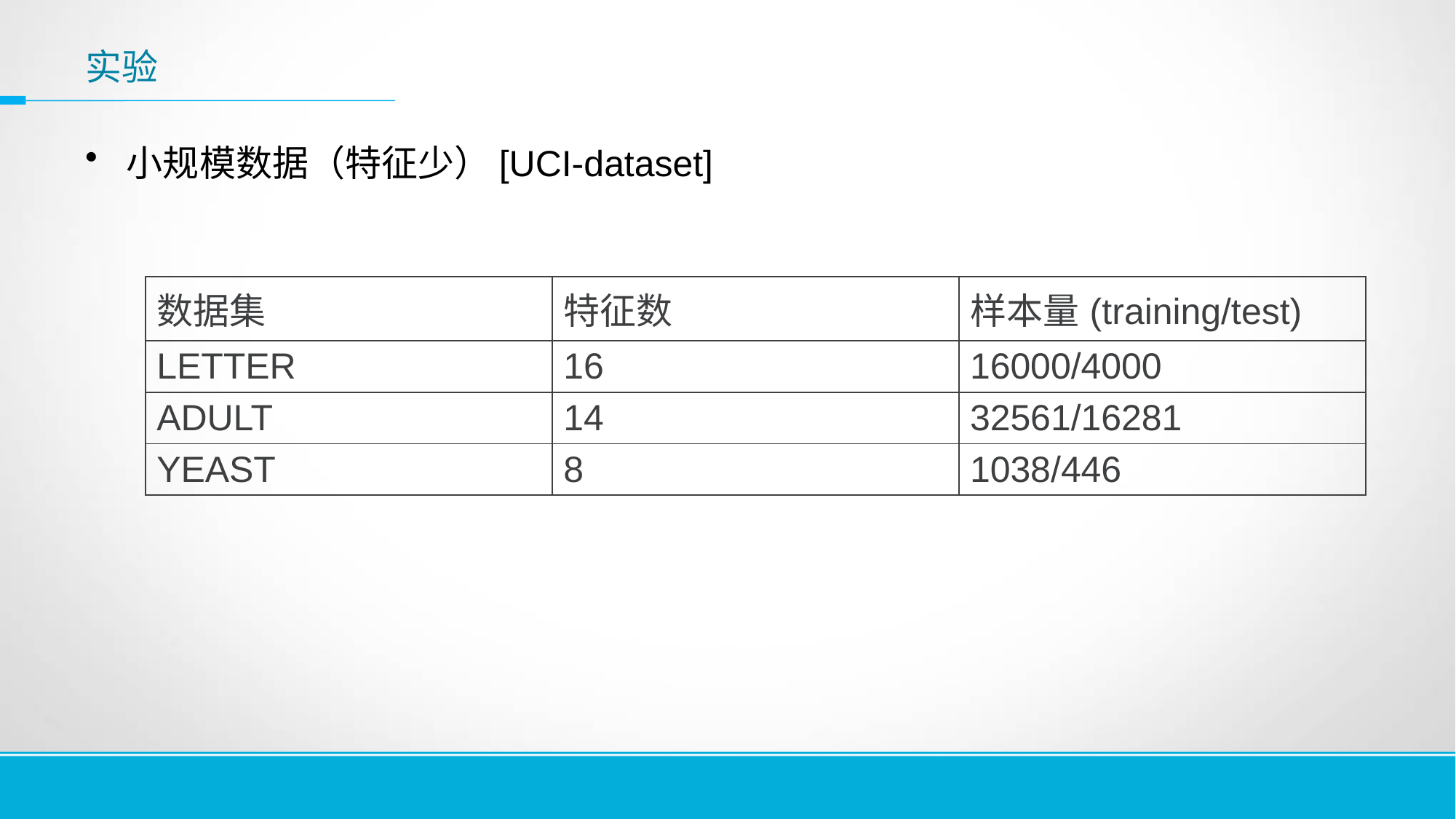

# 实验
小规模数据（特征少）[UCI-dataset]

| 数据集 | 特征数 | 样本量(training/test) |
| --- | --- | --- |
| LETTER | 16 | 16000/4000 |
| ADULT | 14 | 32561/16281 |
| YEAST | 8 | 1038/446 |